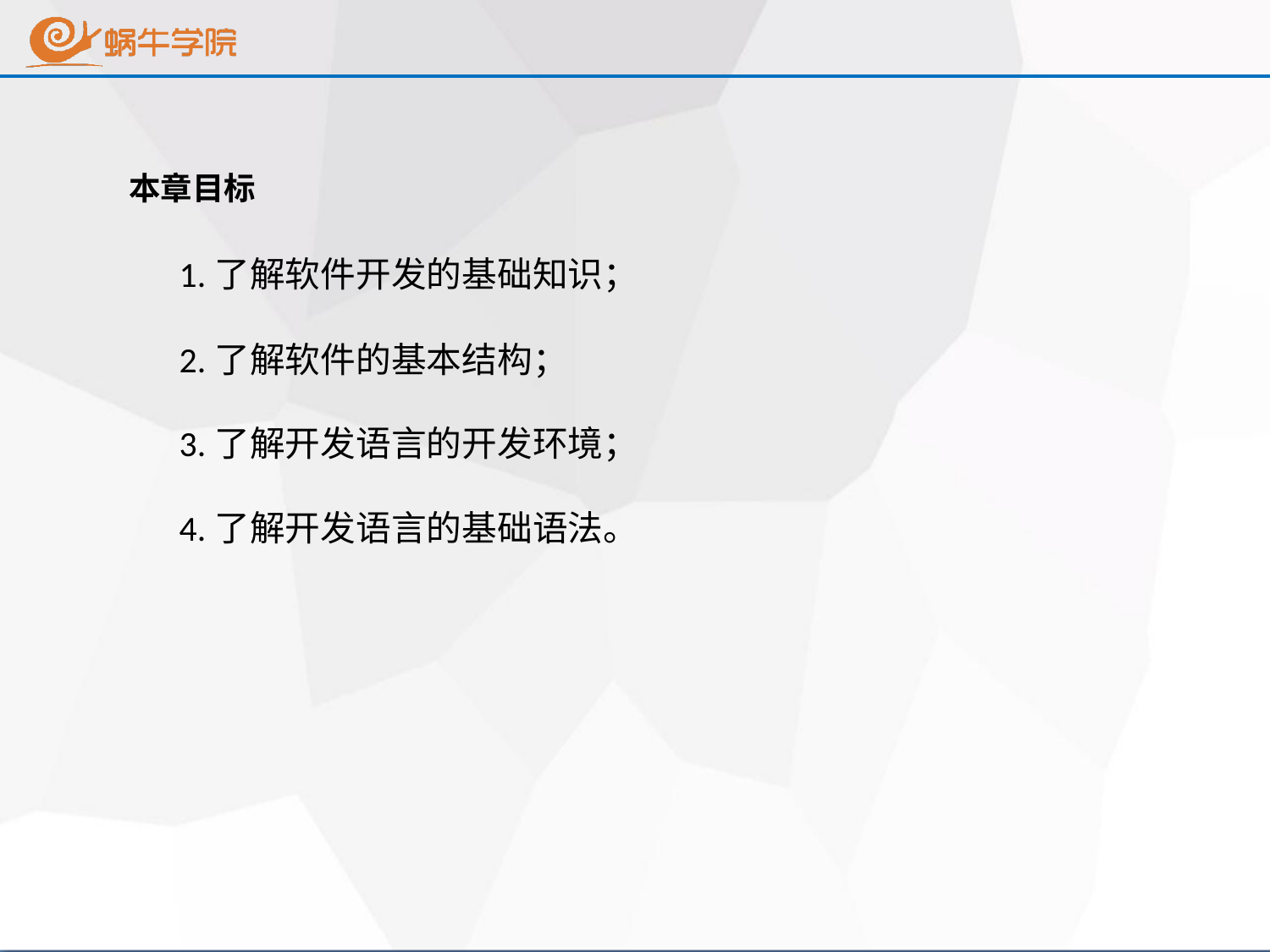

本章目标
    1.了解软件开发的基础知识；

    2.了解软件的基本结构；

    3.了解开发语言的开发环境；

    4.了解开发语言的基础语法。